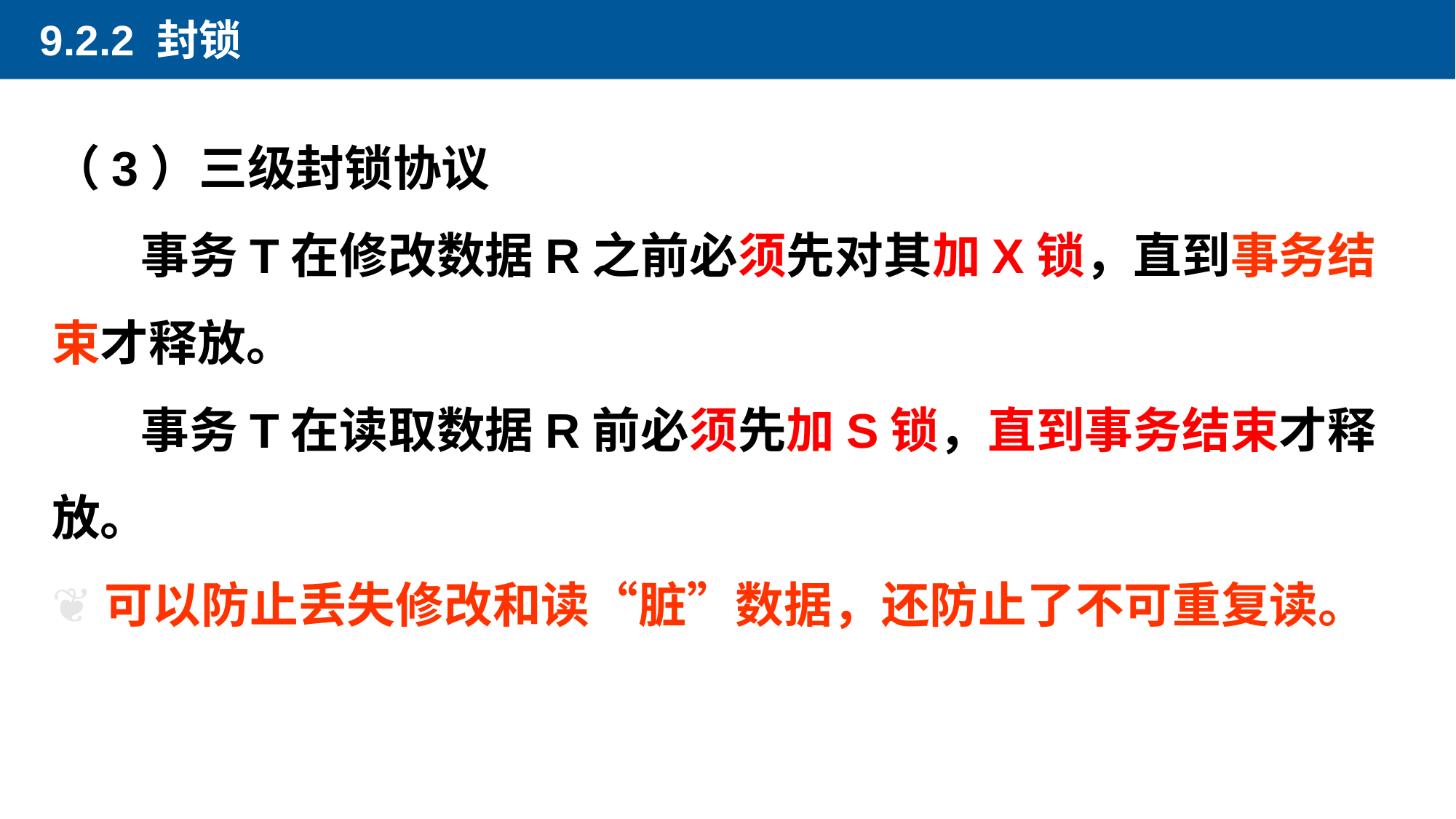

9.2.2 封锁
（3）三级封锁协议
       事务T在修改数据R之前必须先对其加X锁，直到事务结束才释放。
       事务T在读取数据R前必须先加S锁，直到事务结束才释放。
❦可以防止丢失修改和读“脏”数据，还防止了不可重复读。